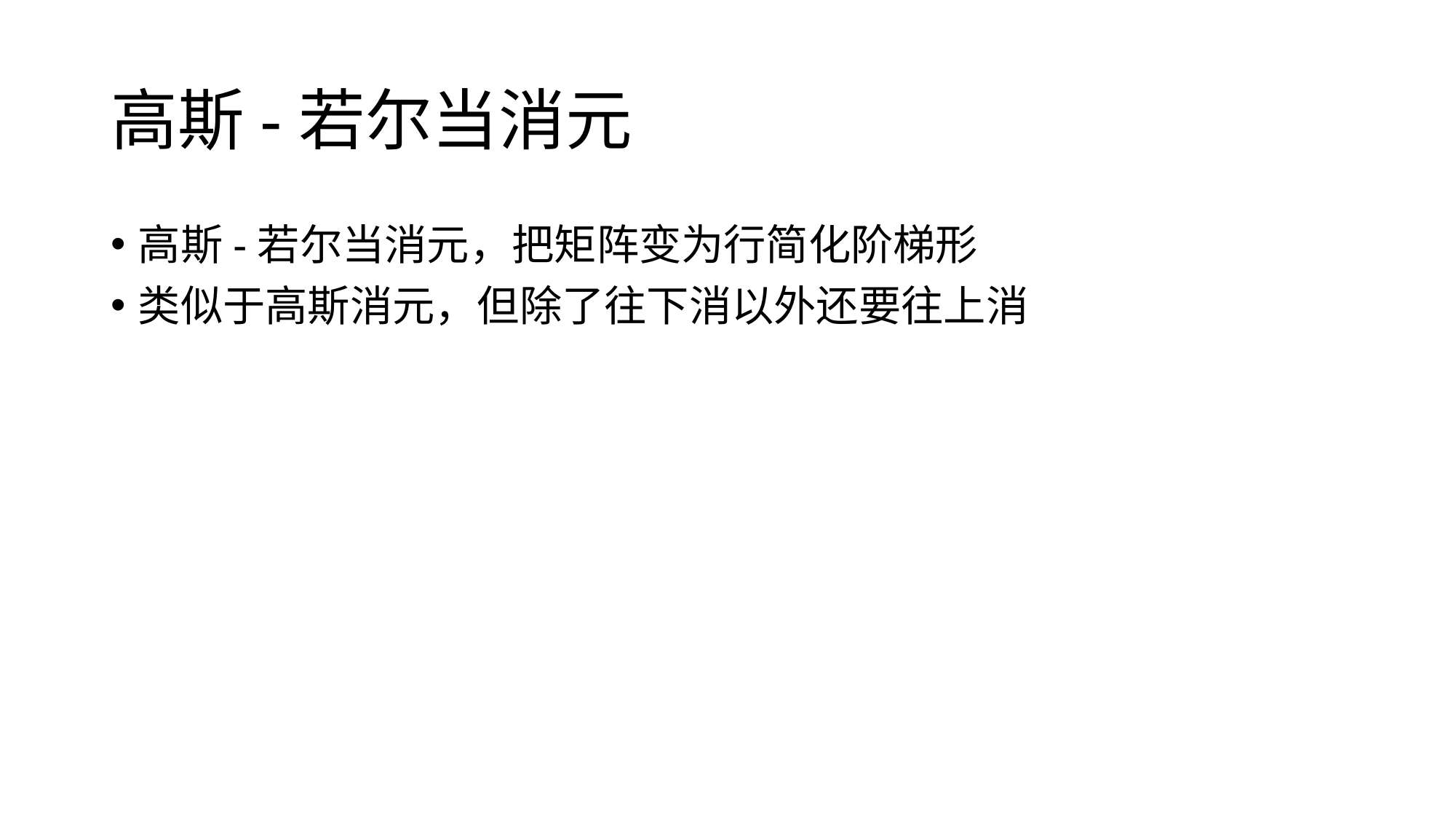

# 高斯-若尔当消元
高斯-若尔当消元，把矩阵变为行简化阶梯形
类似于高斯消元，但除了往下消以外还要往上消